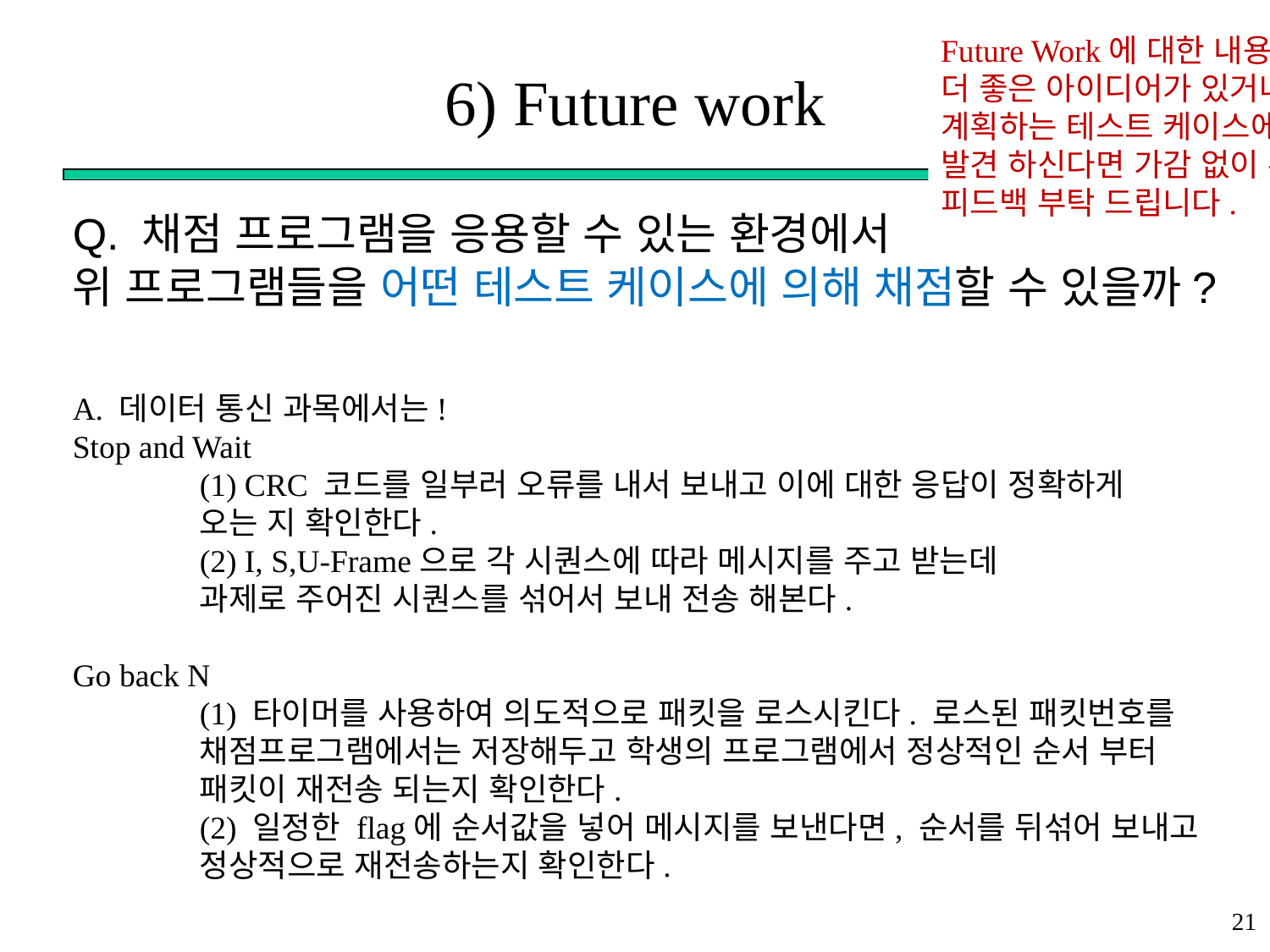

Future Work에 대한 내용에 대해
더 좋은 아이디어가 있거나
계획하는 테스트 케이스에 문제점을
발견 하신다면 가감 없이 수정 및
피드백 부탁 드립니다.
# 6) Future work
Q. 채점 프로그램을 응용할 수 있는 환경에서
위 프로그램들을 어떤 테스트 케이스에 의해 채점할 수 있을까?

A. 데이터 통신 과목에서는!
Stop and Wait
	(1) CRC 코드를 일부러 오류를 내서 보내고 이에 대한 응답이 정확하게
	오는 지 확인한다.
	(2) I, S,U-Frame으로 각 시퀀스에 따라 메시지를 주고 받는데
	과제로 주어진 시퀀스를 섞어서 보내 전송 해본다.

Go back N
	(1) 타이머를 사용하여 의도적으로 패킷을 로스시킨다. 로스된 패킷번호를
	채점프로그램에서는 저장해두고 학생의 프로그램에서 정상적인 순서 부터
	패킷이 재전송 되는지 확인한다.
	(2) 일정한 flag에 순서값을 넣어 메시지를 보낸다면, 순서를 뒤섞어 보내고
	정상적으로 재전송하는지 확인한다.
21